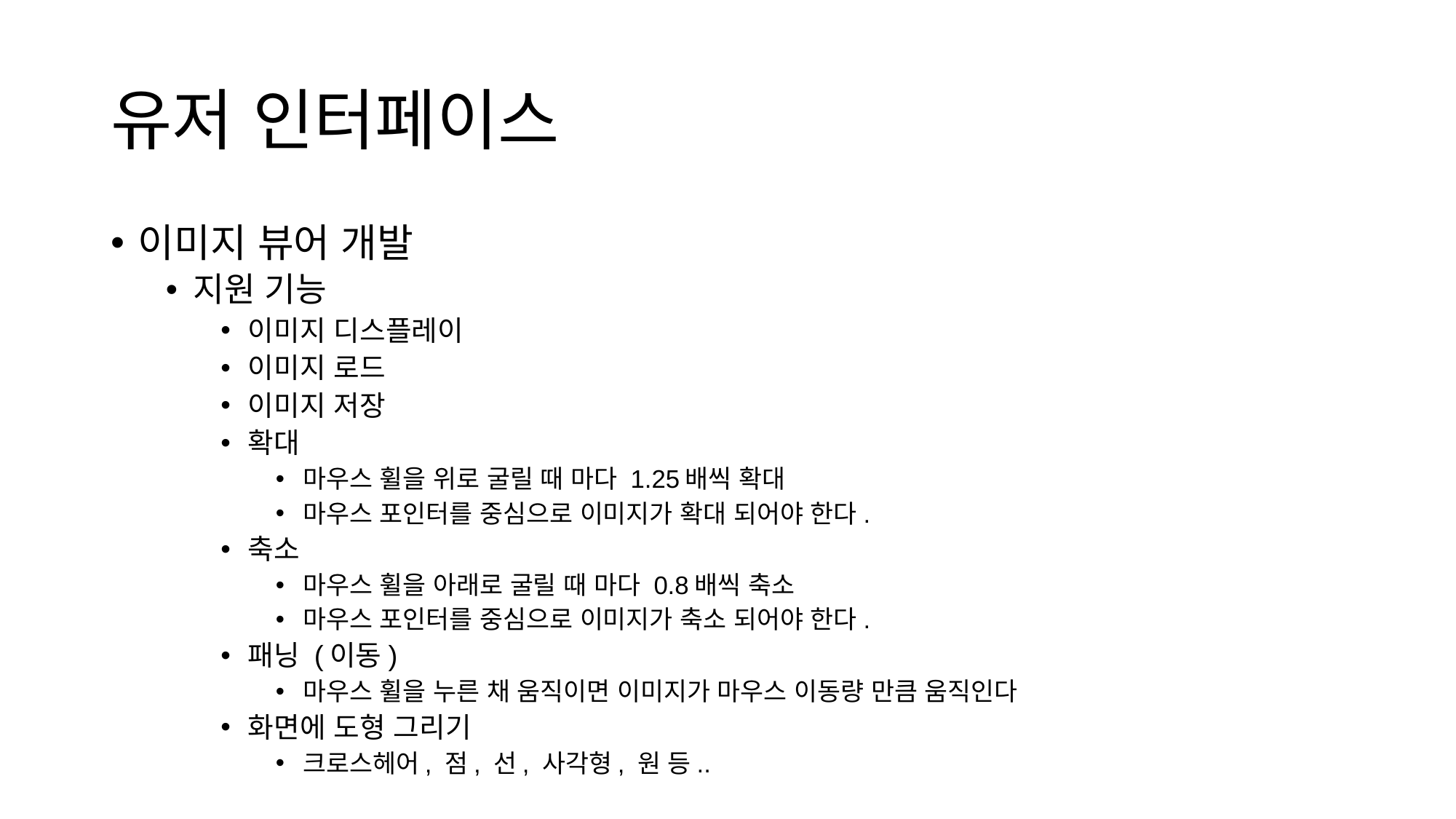

# 유저 인터페이스
이미지 뷰어 개발
지원 기능
이미지 디스플레이
이미지 로드
이미지 저장
확대
마우스 휠을 위로 굴릴 때 마다 1.25배씩 확대
마우스 포인터를 중심으로 이미지가 확대 되어야 한다.
축소
마우스 휠을 아래로 굴릴 때 마다 0.8배씩 축소
마우스 포인터를 중심으로 이미지가 축소 되어야 한다.
패닝 (이동)
마우스 휠을 누른 채 움직이면 이미지가 마우스 이동량 만큼 움직인다
화면에 도형 그리기
크로스헤어, 점, 선, 사각형, 원 등..